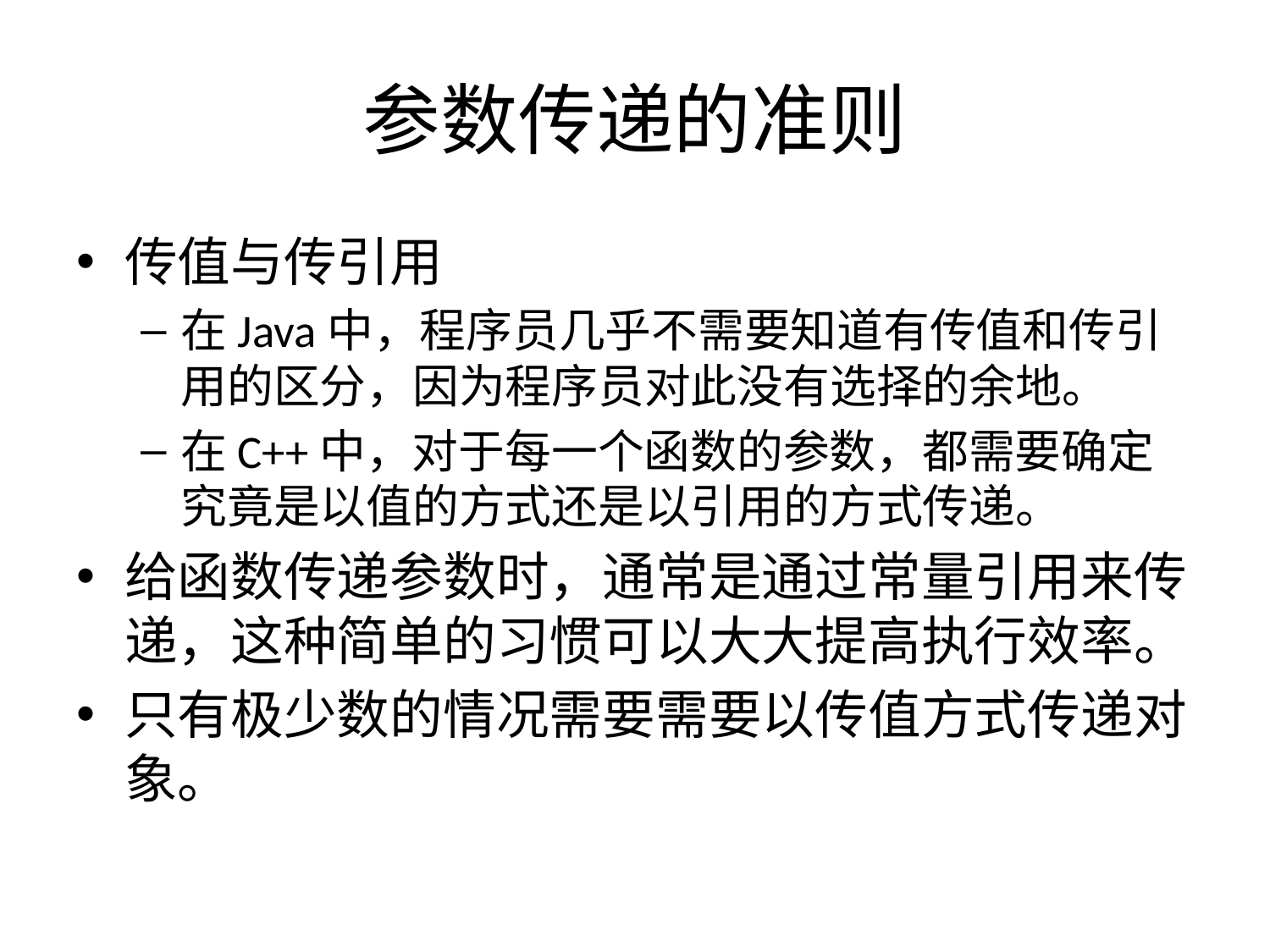

# 参数传递的准则
传值与传引用
在Java中，程序员几乎不需要知道有传值和传引用的区分，因为程序员对此没有选择的余地。
在C++中，对于每一个函数的参数，都需要确定究竟是以值的方式还是以引用的方式传递。
给函数传递参数时，通常是通过常量引用来传递，这种简单的习惯可以大大提高执行效率。
只有极少数的情况需要需要以传值方式传递对象。